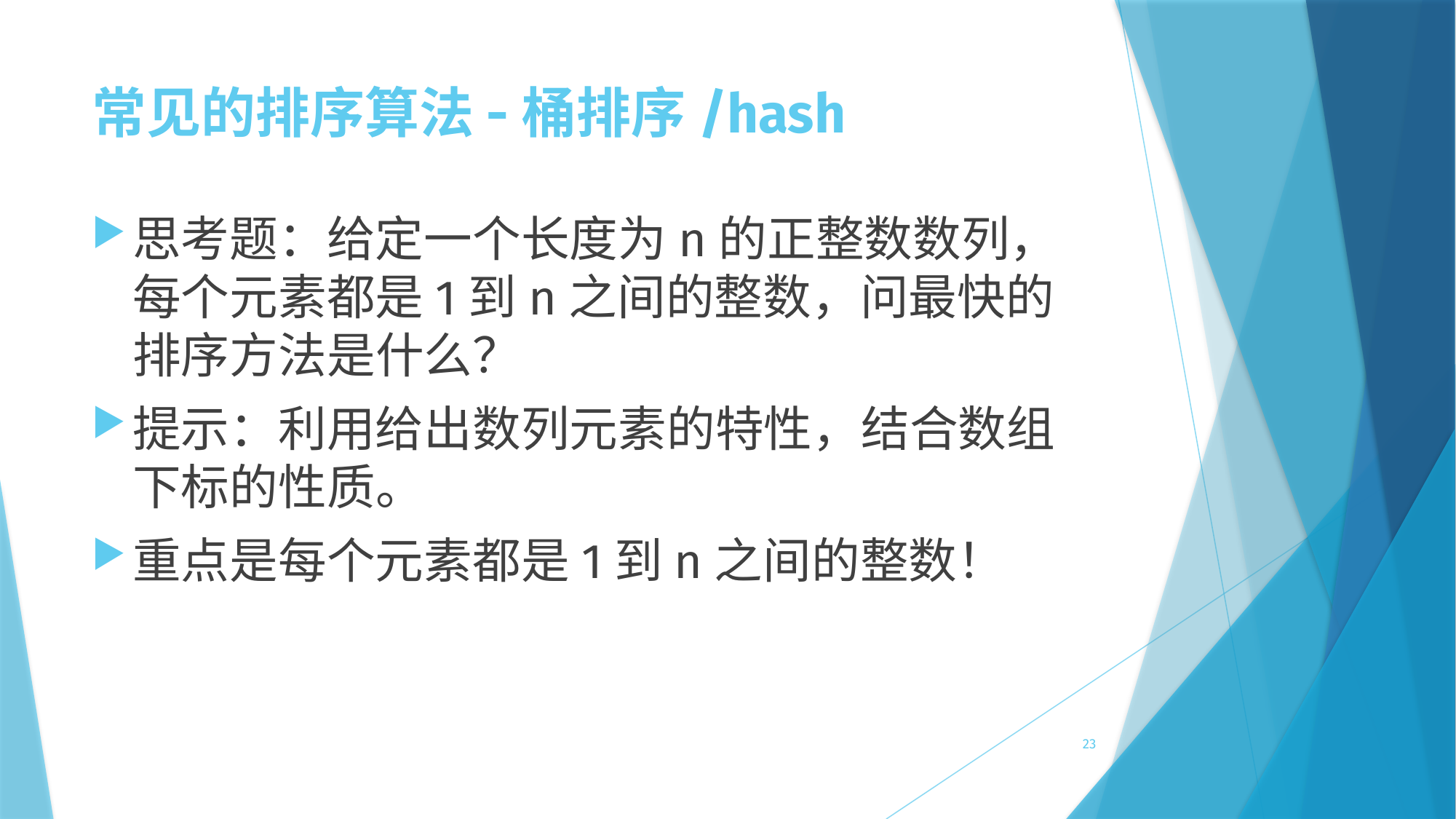

# 常见的排序算法-桶排序/hash
思考题：给定一个长度为n的正整数数列，每个元素都是1到n之间的整数，问最快的排序方法是什么？
提示：利用给出数列元素的特性，结合数组下标的性质。
重点是每个元素都是1到n之间的整数！
23